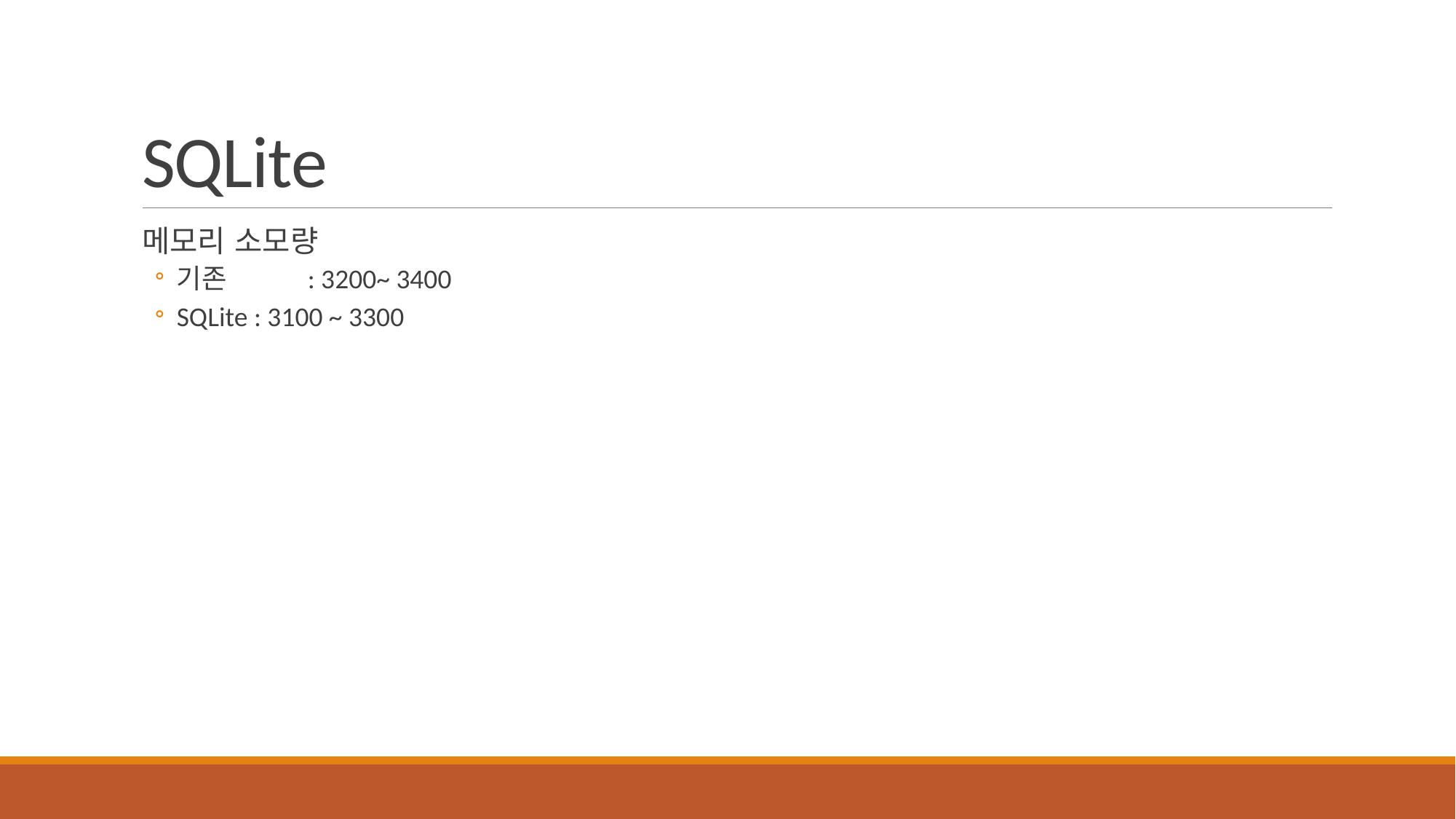

# SQLite
메모리 소모량
기존 	  : 3200~ 3400
SQLite : 3100 ~ 3300